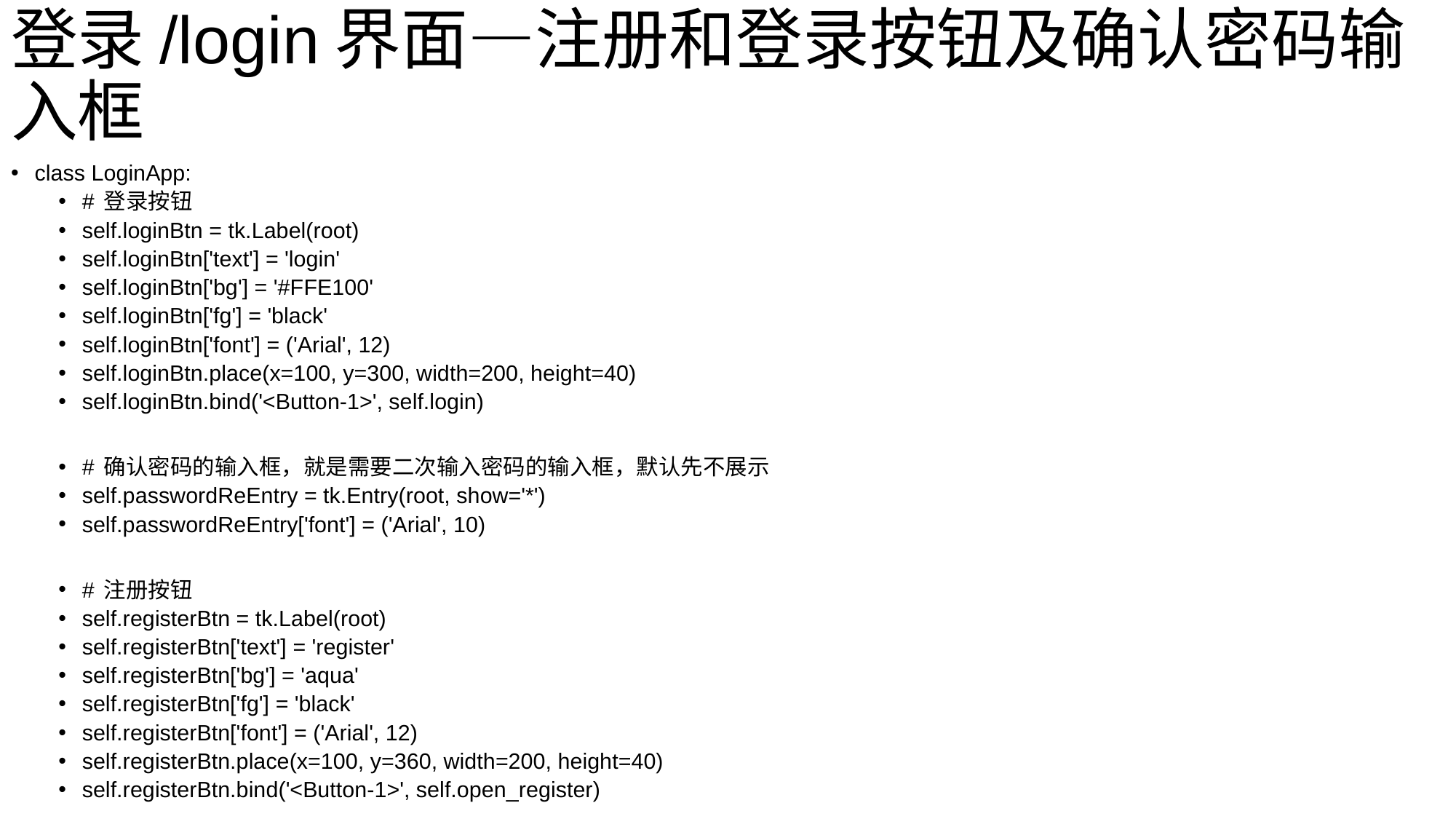

# 登录/login界面—注册和登录按钮及确认密码输入框
class LoginApp:
# 登录按钮
self.loginBtn = tk.Label(root)
self.loginBtn['text'] = 'login'
self.loginBtn['bg'] = '#FFE100'
self.loginBtn['fg'] = 'black'
self.loginBtn['font'] = ('Arial', 12)
self.loginBtn.place(x=100, y=300, width=200, height=40)
self.loginBtn.bind('<Button-1>', self.login)

# 确认密码的输入框，就是需要二次输入密码的输入框，默认先不展示
self.passwordReEntry = tk.Entry(root, show='*')
self.passwordReEntry['font'] = ('Arial', 10)

# 注册按钮
self.registerBtn = tk.Label(root)
self.registerBtn['text'] = 'register'
self.registerBtn['bg'] = 'aqua'
self.registerBtn['fg'] = 'black'
self.registerBtn['font'] = ('Arial', 12)
self.registerBtn.place(x=100, y=360, width=200, height=40)
self.registerBtn.bind('<Button-1>', self.open_register)